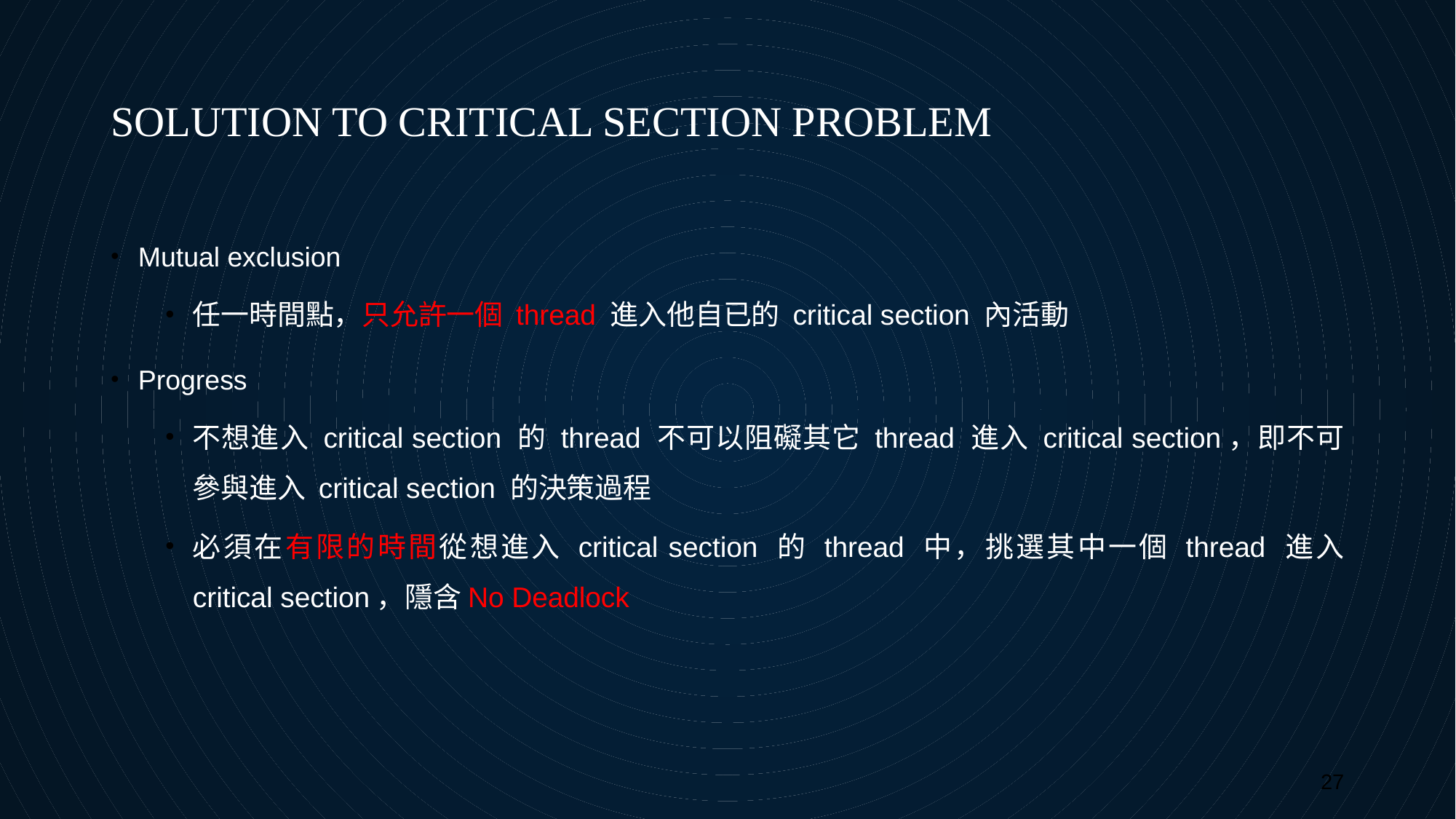

SOLUTION TO CRITICAL SECTION PROBLEM
Mutual exclusion
任一時間點，只允許一個 thread 進入他自已的 critical section 內活動
Progress
不想進入 critical section 的 thread 不可以阻礙其它 thread 進入 critical section，即不可參與進入 critical section 的決策過程
必須在有限的時間從想進入 critical section 的 thread 中，挑選其中一個 thread 進入 critical section，隱含No Deadlock
27